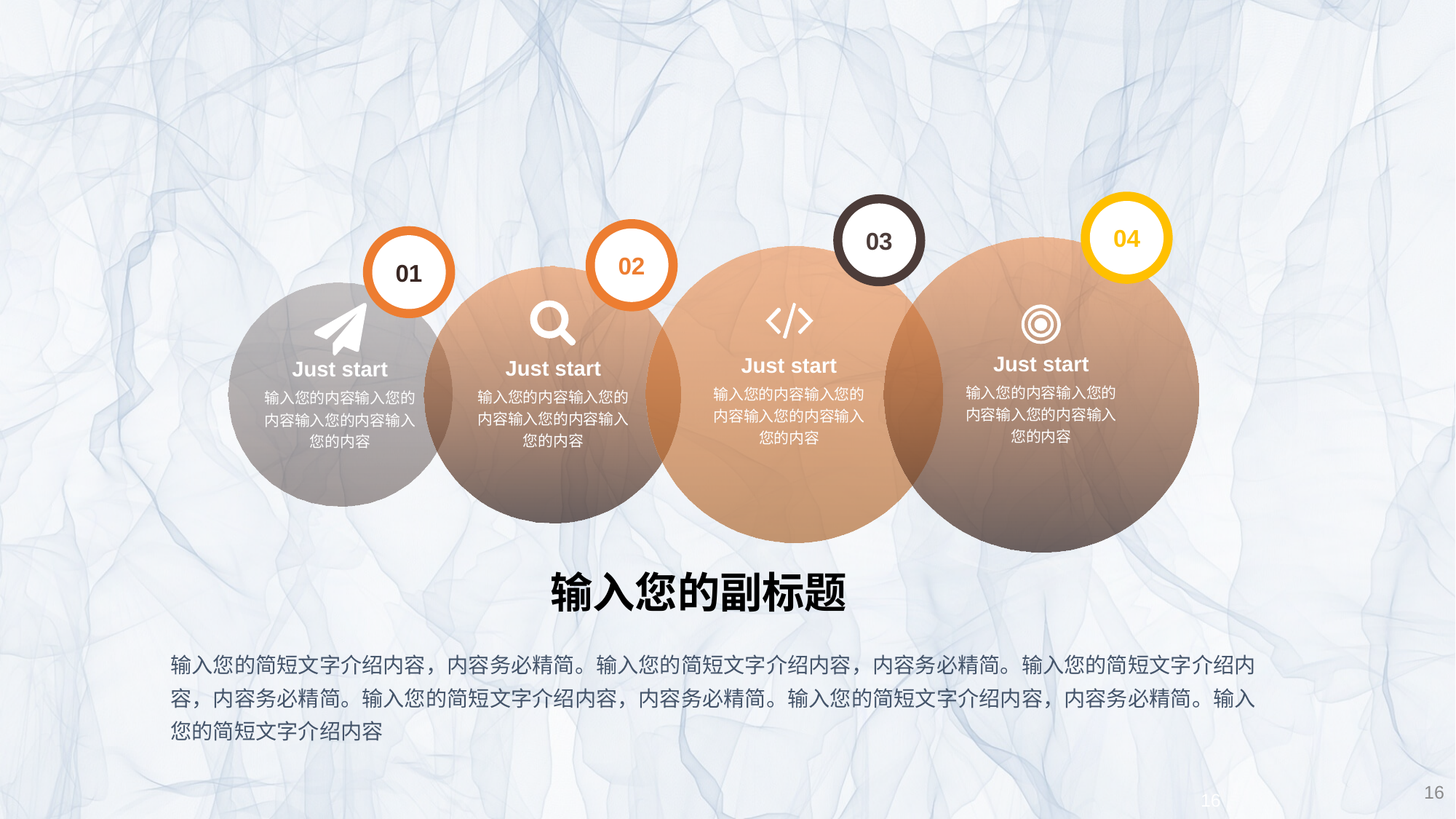

04

03

02

01

Just start
输入您的内容输入您的内容输入您的内容输入您的内容
Just start
输入您的内容输入您的内容输入您的内容输入您的内容
Just start
输入您的内容输入您的内容输入您的内容输入您的内容
Just start
输入您的内容输入您的内容输入您的内容输入您的内容
输入您的副标题
输入您的简短文字介绍内容，内容务必精简。输入您的简短文字介绍内容，内容务必精简。输入您的简短文字介绍内容，内容务必精简。输入您的简短文字介绍内容，内容务必精简。输入您的简短文字介绍内容，内容务必精简。输入您的简短文字介绍内容
16
16